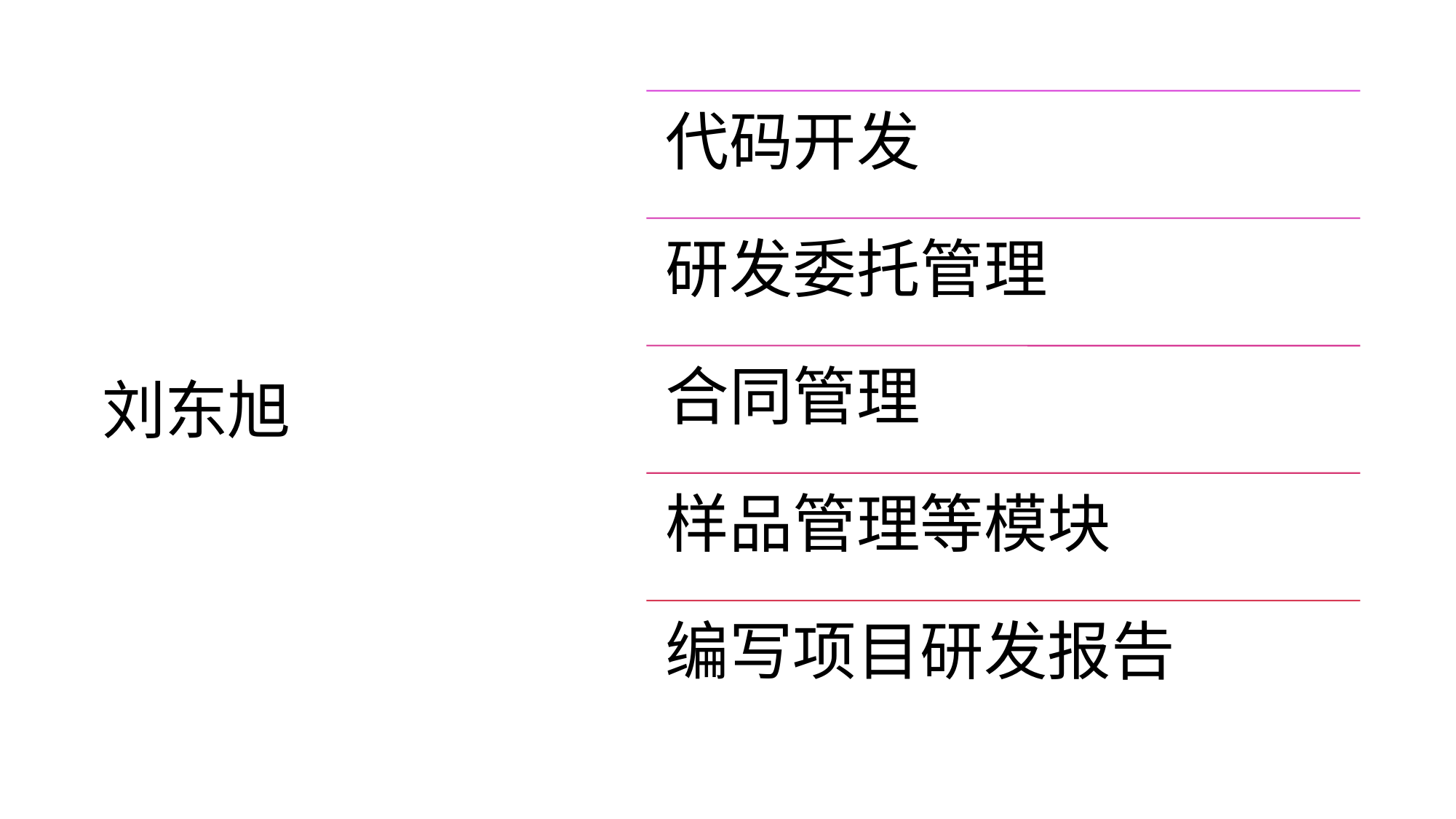

代码开发
研发委托管理
合同管理
样品管理等模块
编写项目研发报告
# 刘东旭